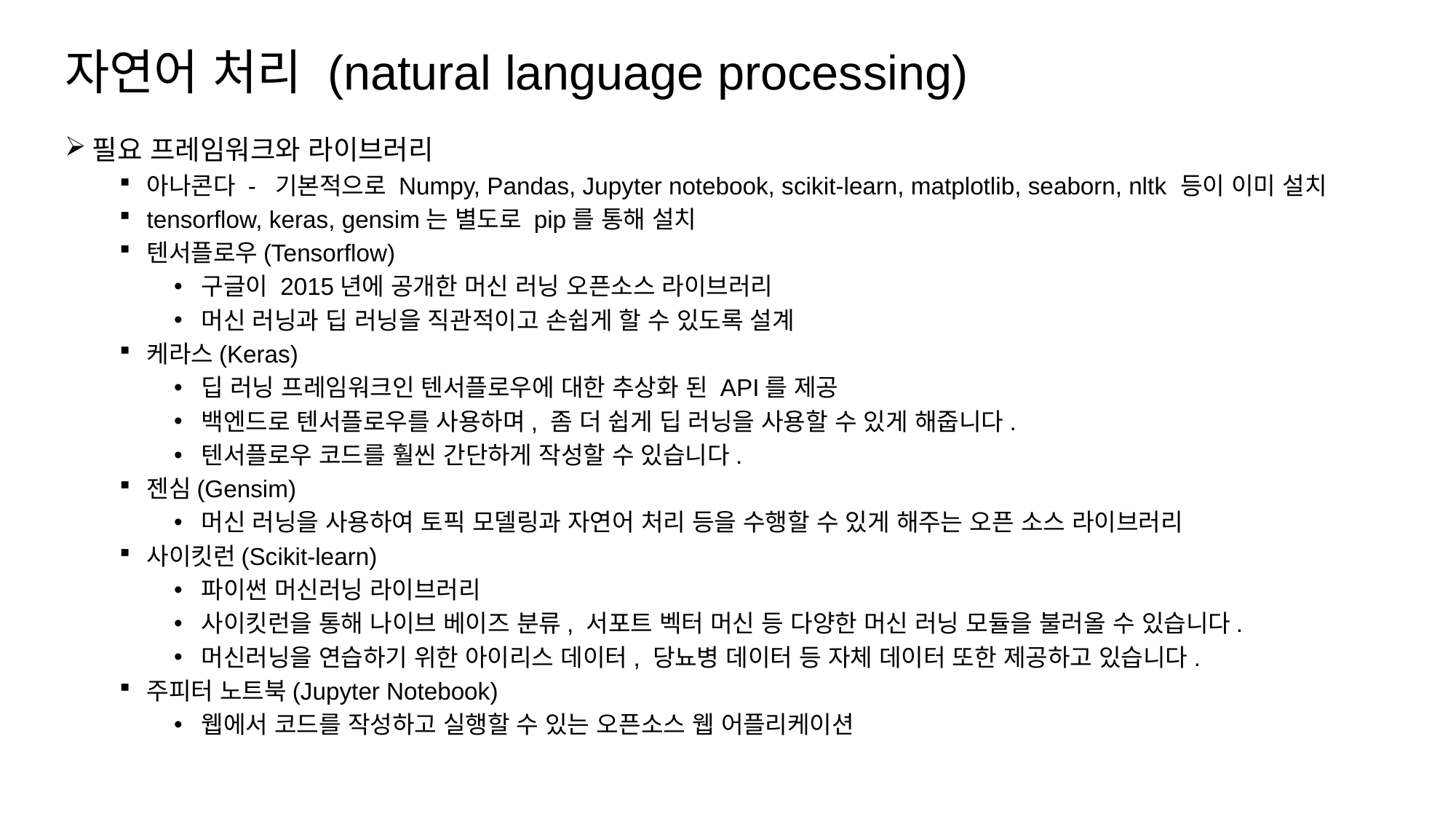

# 자연어 처리 (natural language processing)
필요 프레임워크와 라이브러리
아나콘다 -  기본적으로 Numpy, Pandas, Jupyter notebook, scikit-learn, matplotlib, seaborn, nltk 등이 이미 설치
tensorflow, keras, gensim는 별도로 pip를 통해 설치
텐서플로우(Tensorflow)
구글이 2015년에 공개한 머신 러닝 오픈소스 라이브러리
머신 러닝과 딥 러닝을 직관적이고 손쉽게 할 수 있도록 설계
케라스(Keras)
딥 러닝 프레임워크인 텐서플로우에 대한 추상화 된 API를 제공
백엔드로 텐서플로우를 사용하며, 좀 더 쉽게 딥 러닝을 사용할 수 있게 해줍니다.
텐서플로우 코드를 훨씬 간단하게 작성할 수 있습니다.
젠심(Gensim)
머신 러닝을 사용하여 토픽 모델링과 자연어 처리 등을 수행할 수 있게 해주는 오픈 소스 라이브러리
사이킷런(Scikit-learn)
파이썬 머신러닝 라이브러리
사이킷런을 통해 나이브 베이즈 분류, 서포트 벡터 머신 등 다양한 머신 러닝 모듈을 불러올 수 있습니다.
머신러닝을 연습하기 위한 아이리스 데이터, 당뇨병 데이터 등 자체 데이터 또한 제공하고 있습니다.
주피터 노트북(Jupyter Notebook)
웹에서 코드를 작성하고 실행할 수 있는 오픈소스 웹 어플리케이션